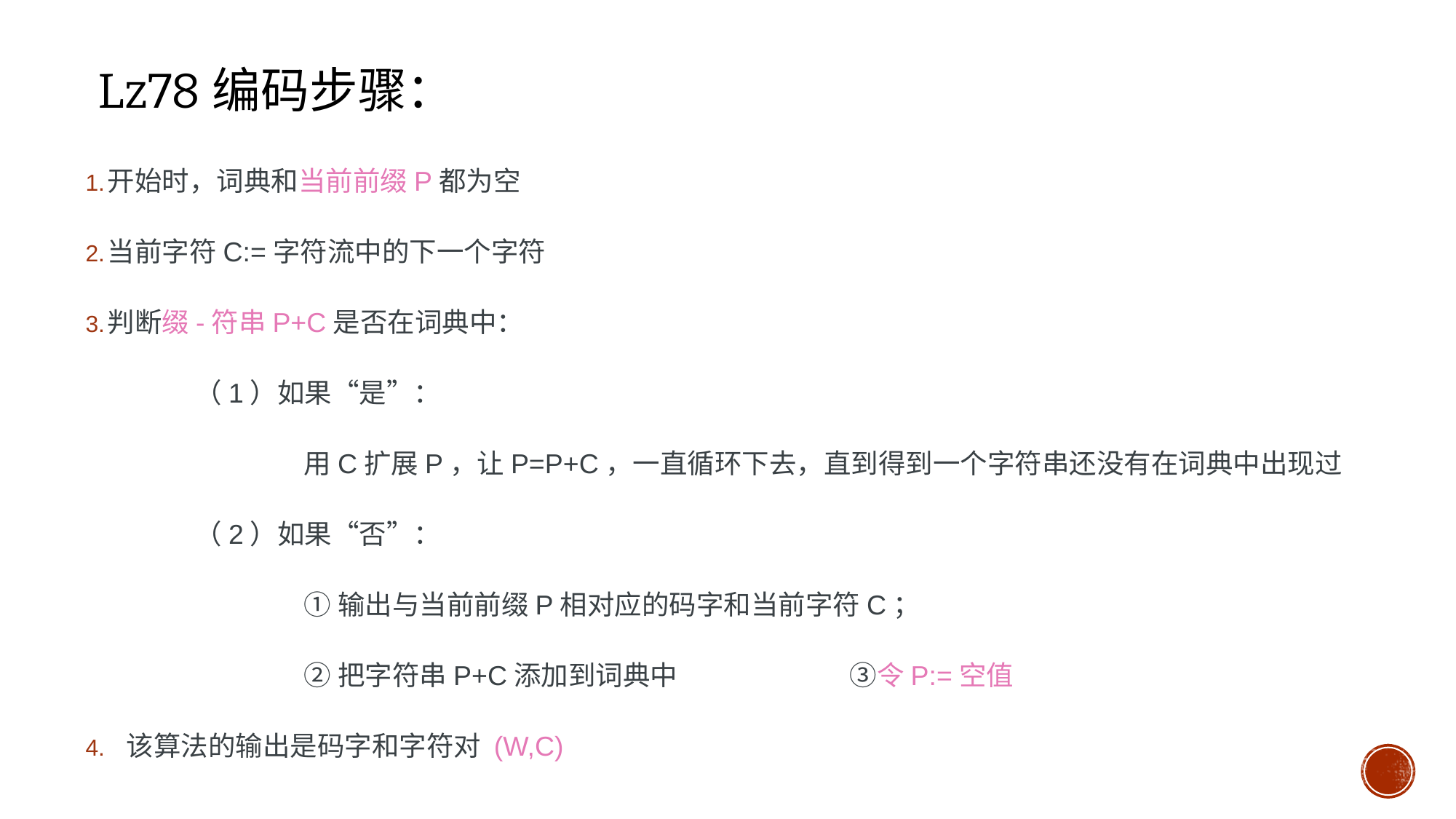

Lz78编码步骤：

开始时，词典和当前前缀P都为空
当前字符C:=字符流中的下一个字符
判断缀-符串P+C是否在词典中：
	（1）如果“是”：
  		用C扩展P，让P=P+C，一直循环下去，直到得到一个字符串还没有在词典中出现过
	（2）如果“否”：
 		①输出与当前前缀P相对应的码字和当前字符C；
 		②把字符串P+C添加到词典中   		③令P:=空值
该算法的输出是码字和字符对 (W,C)